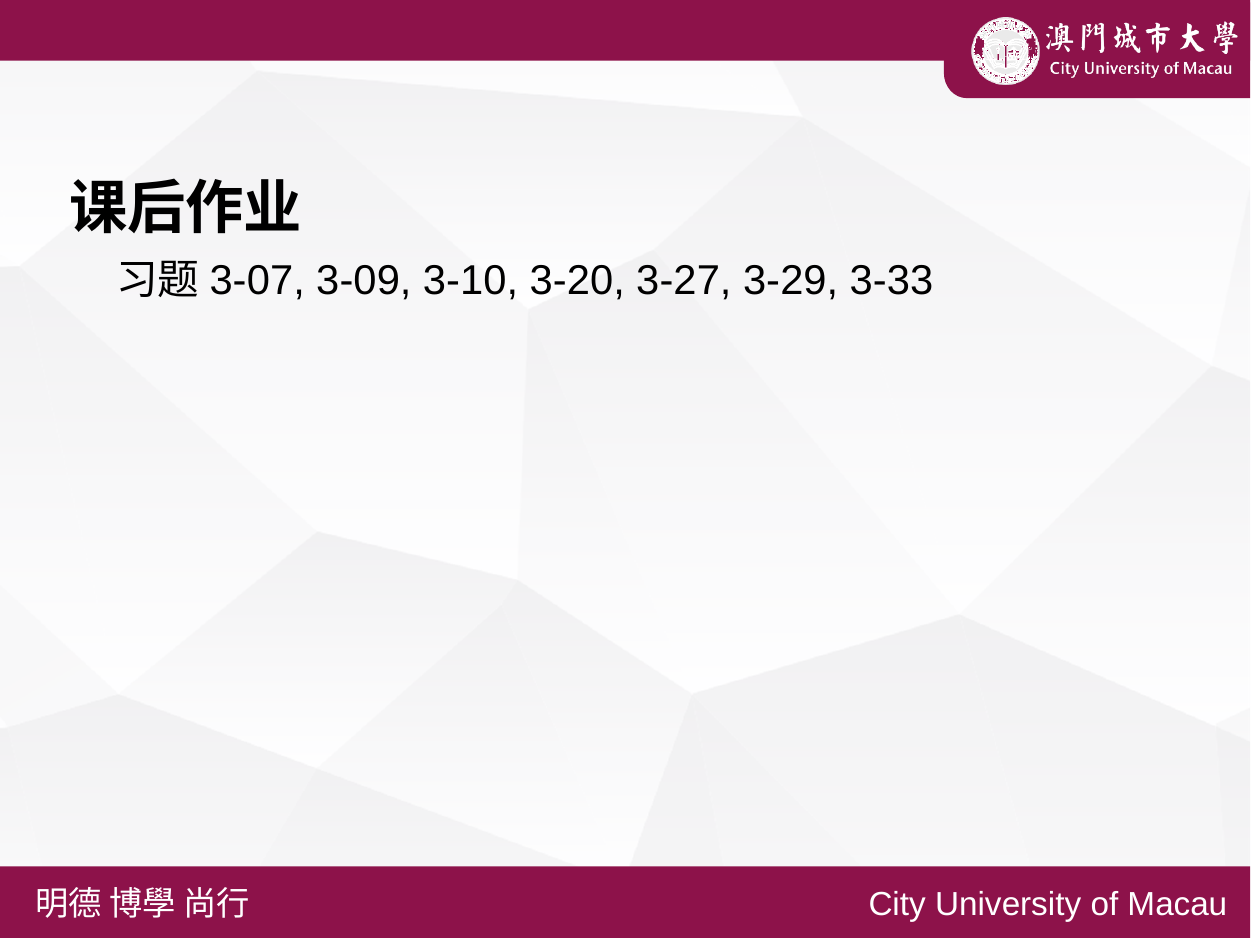

课后作业
    习题3-07, 3-09, 3-10, 3-20, 3-27, 3-29, 3-33